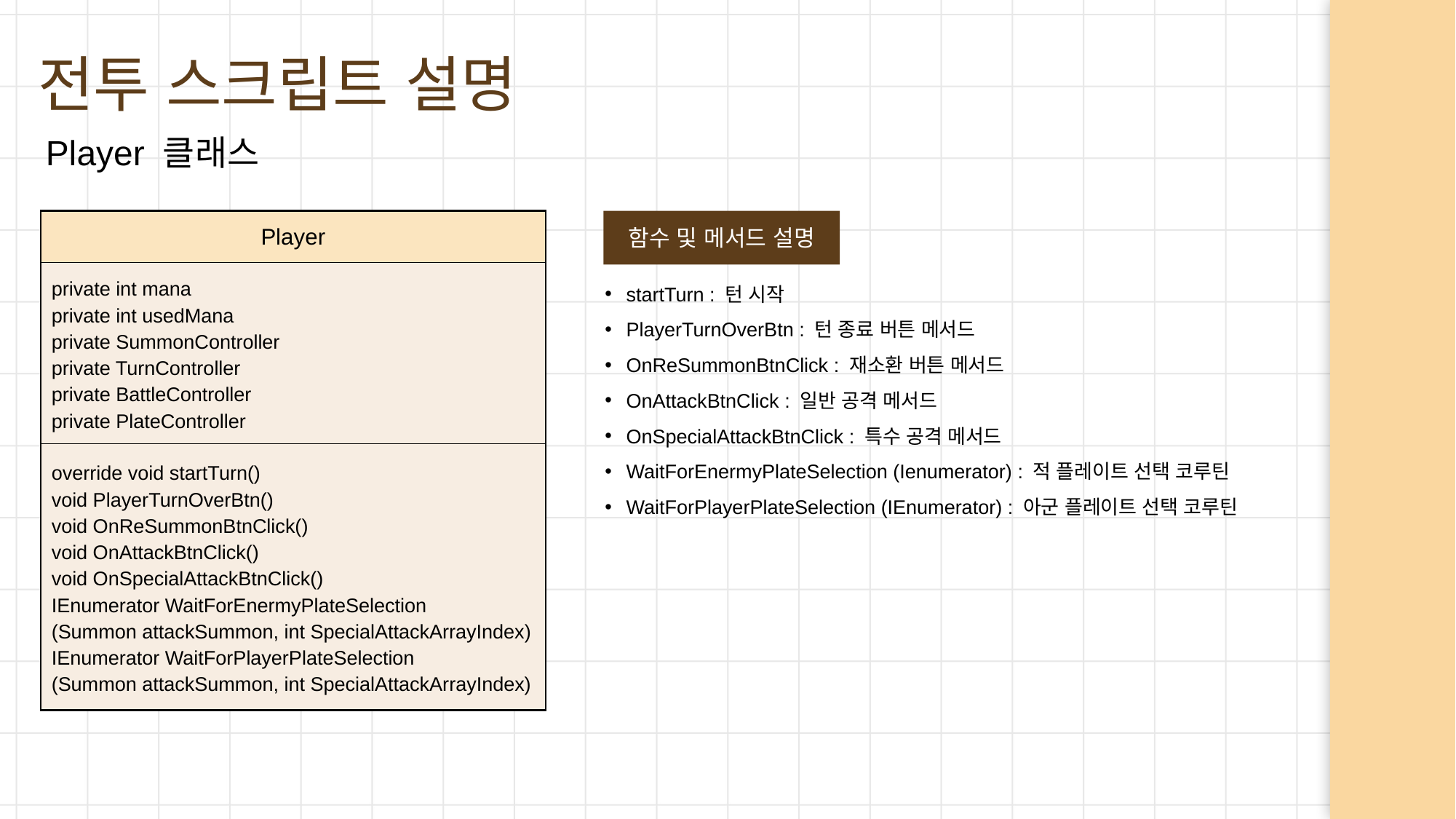

전투 스크립트 설명
Player 클래스
| Player |
| --- |
| private int mana private int usedMana private SummonController private TurnController private BattleController private PlateController |
| override void startTurn() void PlayerTurnOverBtn() void OnReSummonBtnClick() void OnAttackBtnClick() void OnSpecialAttackBtnClick() IEnumerator WaitForEnermyPlateSelection (Summon attackSummon, int SpecialAttackArrayIndex) IEnumerator WaitForPlayerPlateSelection (Summon attackSummon, int SpecialAttackArrayIndex) |
함수 및 메서드 설명
startTurn : 턴 시작
PlayerTurnOverBtn : 턴 종료 버튼 메서드
OnReSummonBtnClick : 재소환 버튼 메서드
OnAttackBtnClick : 일반 공격 메서드
OnSpecialAttackBtnClick : 특수 공격 메서드
WaitForEnermyPlateSelection (Ienumerator) : 적 플레이트 선택 코루틴
WaitForPlayerPlateSelection (IEnumerator) : 아군 플레이트 선택 코루틴